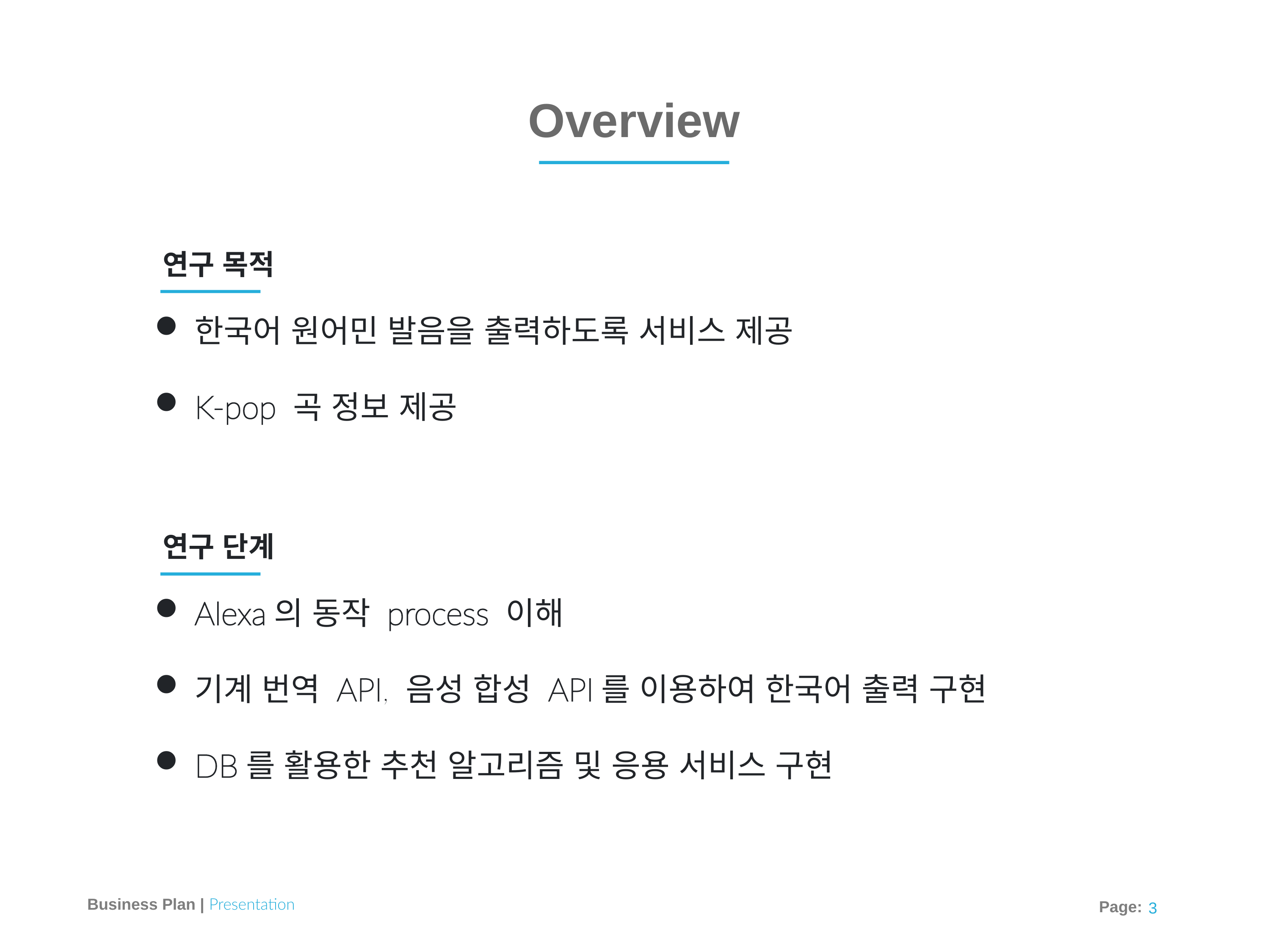

Overview

연구 목적

한국어 원어민 발음을 출력하도록 서비스 제공

K-pop 곡 정보 제공
연구 단계

Alexa의 동작 process 이해

기계 번역 API, 음성 합성 API를 이용하여 한국어 출력 구현

DB를 활용한 추천 알고리즘 및 응용 서비스 구현